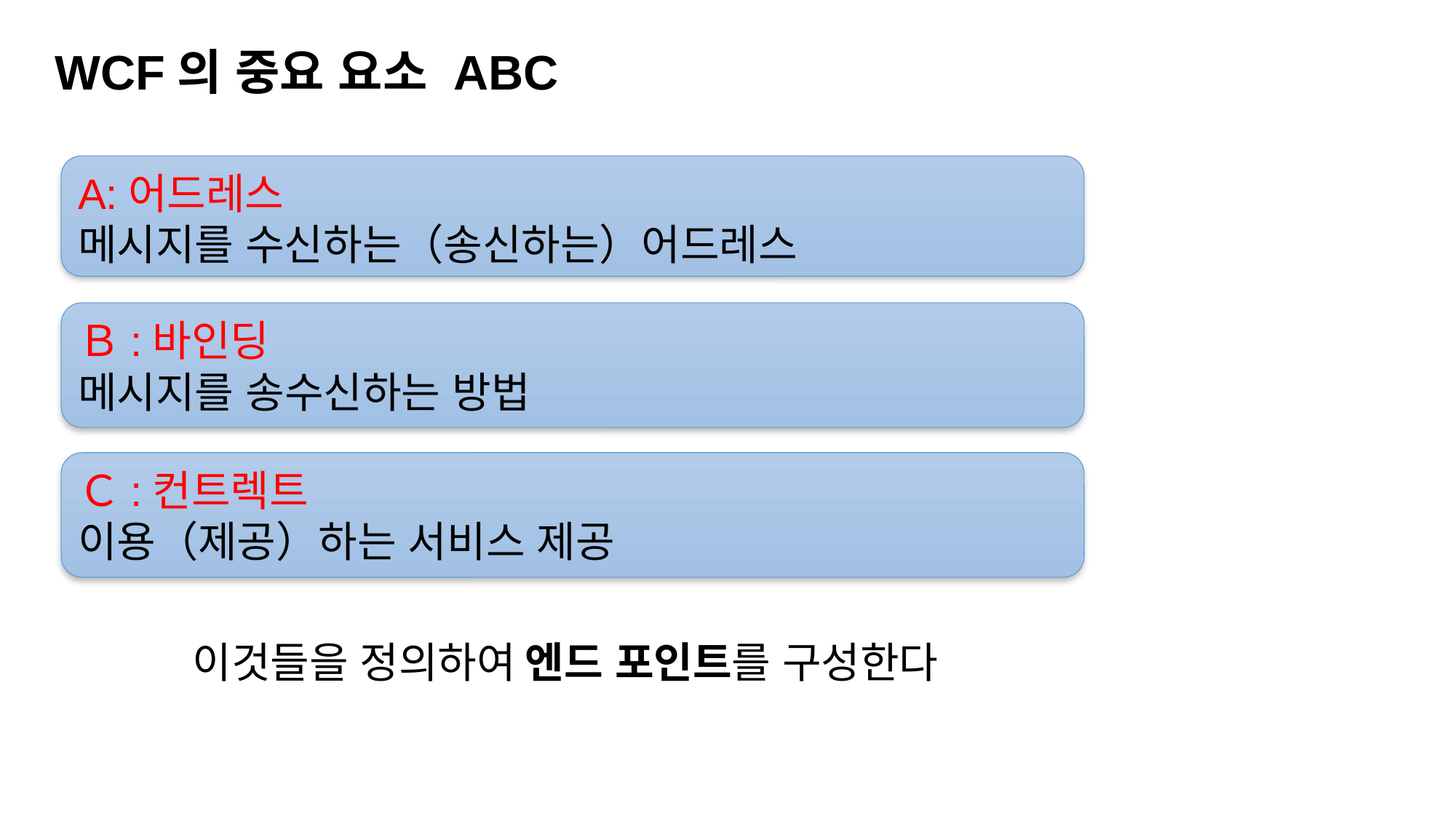

WCF의 중요 요소 ABC
A:어드레스
메시지를 수신하는（송신하는）어드레스
Ｂ:바인딩
메시지를 송수신하는 방법
Ｃ:컨트렉트
이용（제공）하는 서비스 제공
이것들을 정의하여 엔드 포인트를 구성한다